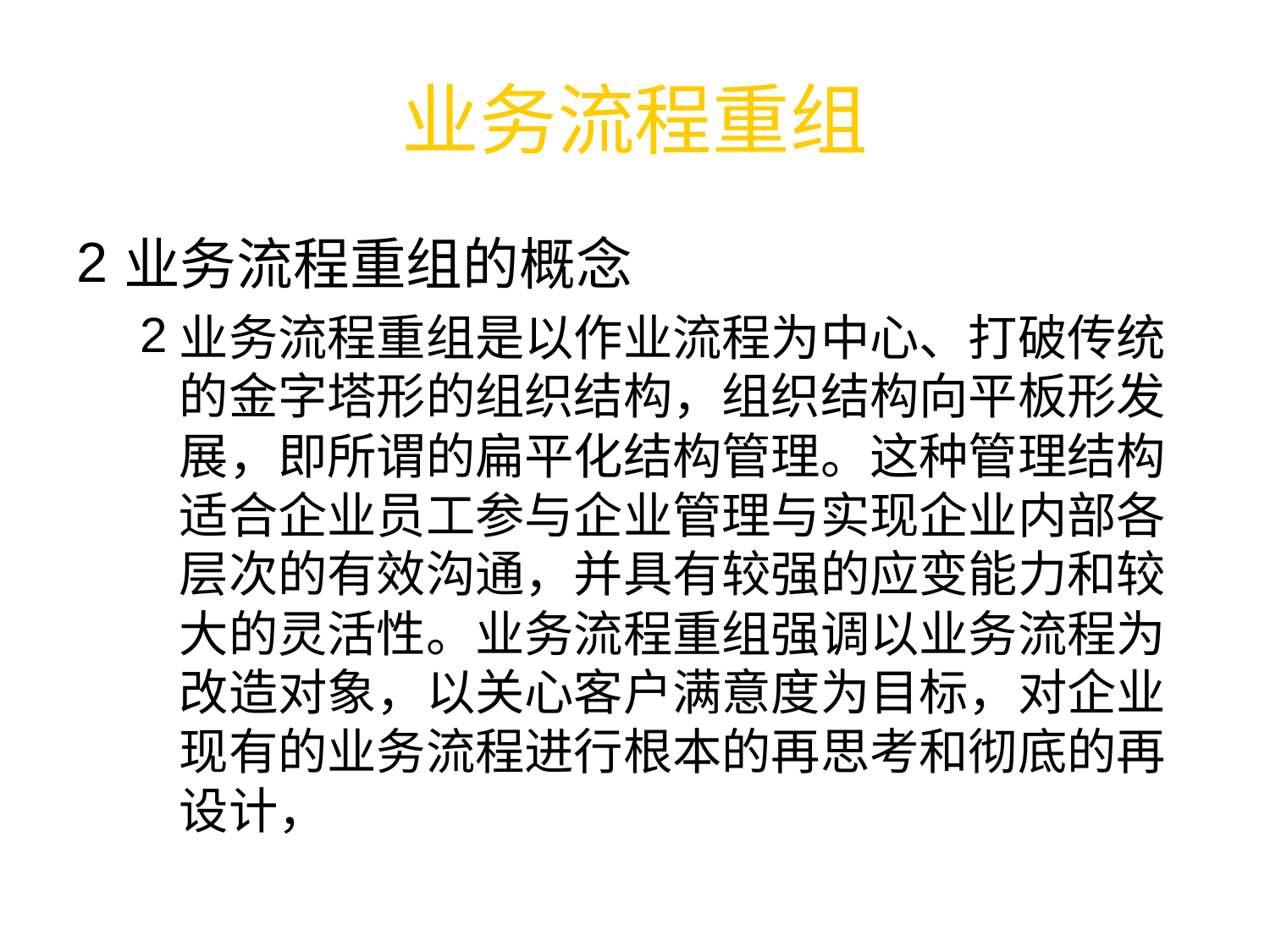

# 业务流程重组
业务流程重组的概念
业务流程重组是以作业流程为中心、打破传统的金字塔形的组织结构，组织结构向平板形发展，即所谓的扁平化结构管理。这种管理结构适合企业员工参与企业管理与实现企业内部各层次的有效沟通，并具有较强的应变能力和较大的灵活性。业务流程重组强调以业务流程为改造对象，以关心客户满意度为目标，对企业现有的业务流程进行根本的再思考和彻底的再设计，